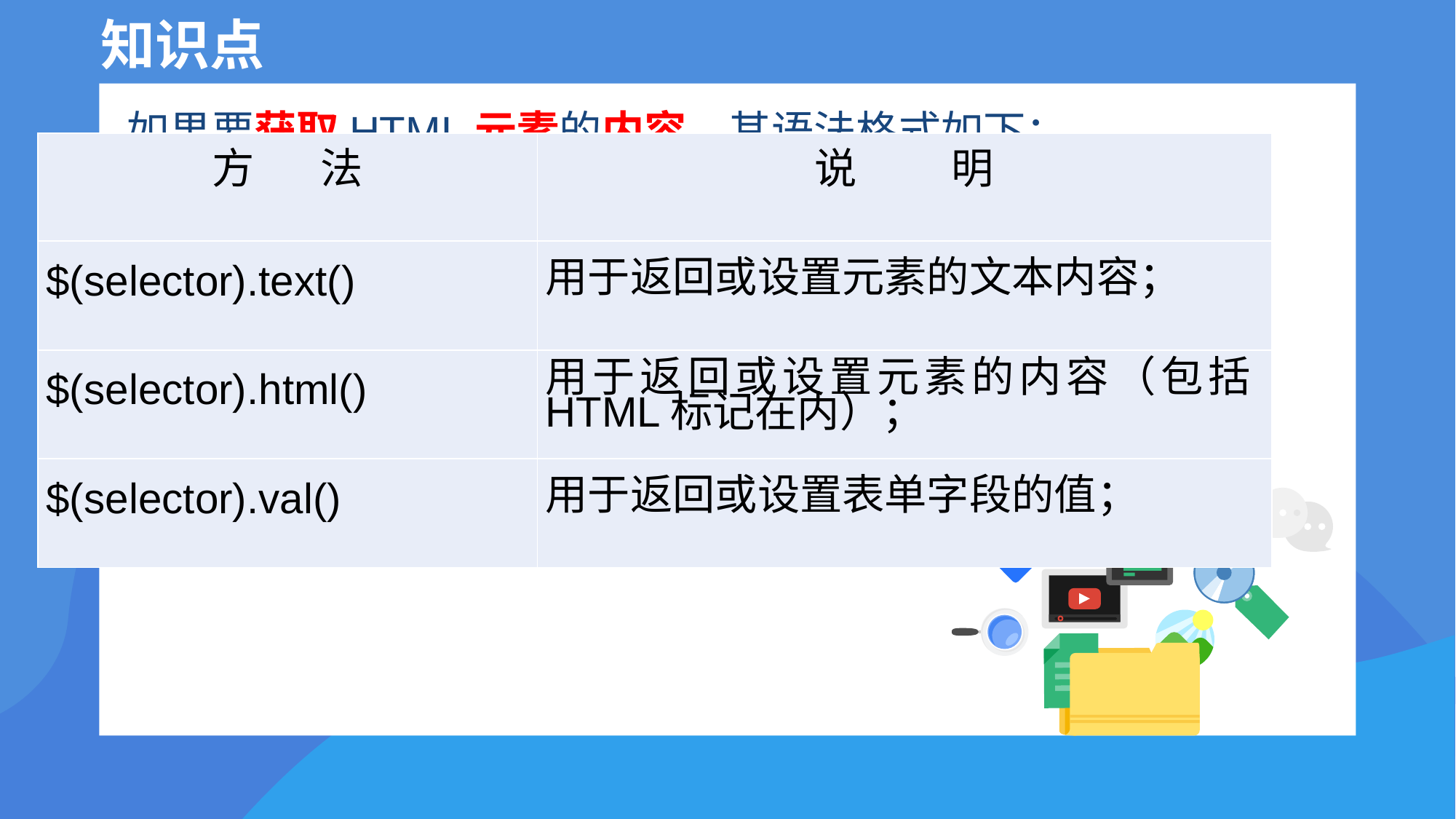

# 知识点
如果要获取HTML元素的内容，其语法格式如下：
  	var htmlStr= $(selector).html();
如果要设置HTML元素的内容，其语法格式如下：
         $(selector).html("修改字符串");
| 方 法 | 说 明 |
| --- | --- |
| $(selector).text() | 用于返回或设置元素的文本内容； |
| $(selector).html() | 用于返回或设置元素的内容（包括HTML标记在内）； |
| $(selector).val() | 用于返回或设置表单字段的值； |